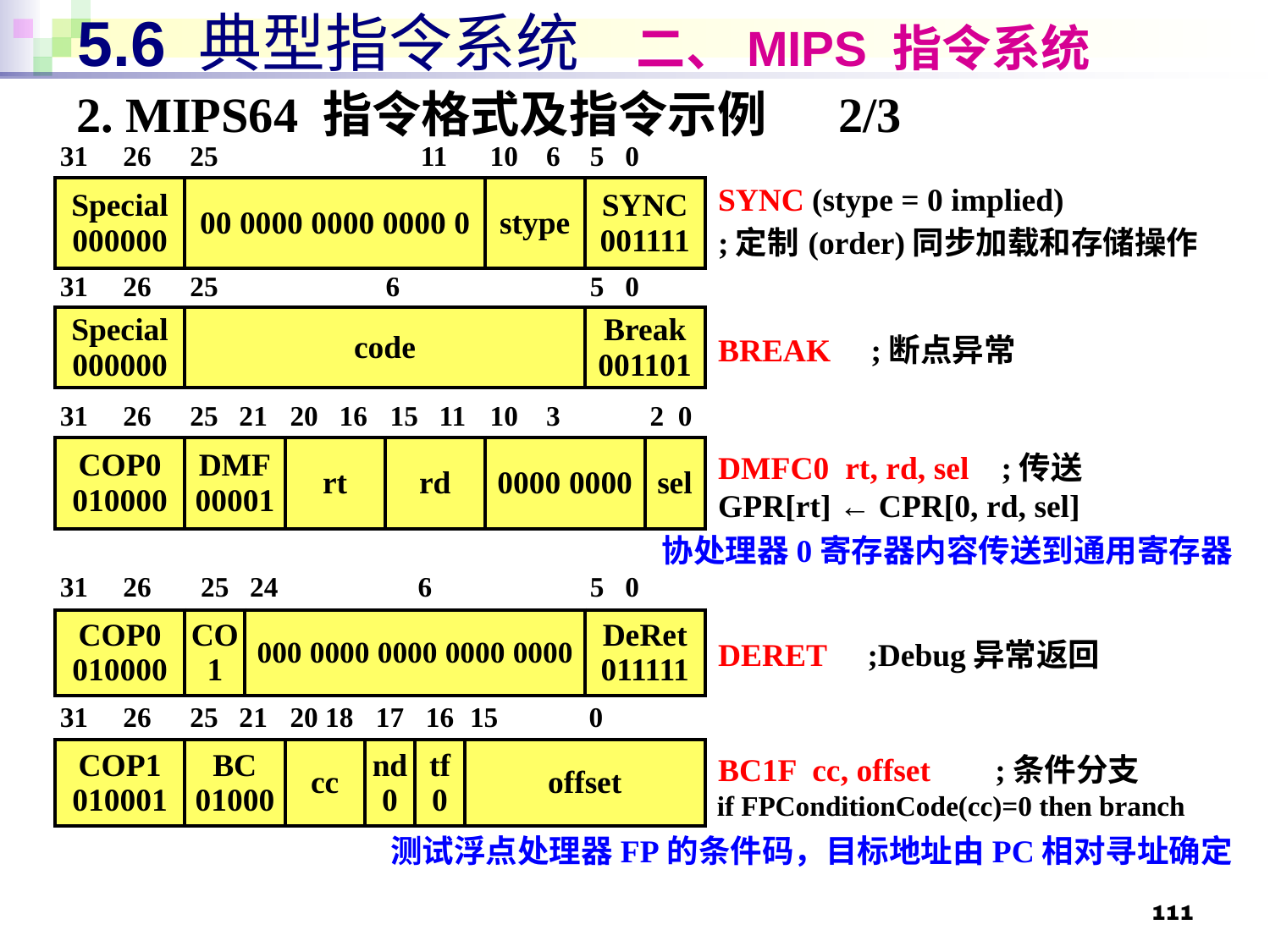

# 5.6 典型指令系统    二、MIPS 指令系统
2. MIPS64 指令格式及指令示例	2/3
| 31 26 | 25 11 | 10 6 | 5 0 |  |
| --- | --- | --- | --- | --- |
| Special 000000 | 00 0000 0000 0000 0 | stype | SYNC 001111 | SYNC (stype = 0 implied) ;定制(order)同步加载和存储操作 |
| 31 26 | 25 6 | 5 0 |  |
| --- | --- | --- | --- |
| Special 000000 | code | Break 001101 | BREAK ;断点异常 |
| 31 26 | 25 21 | 20 16 | 15 11 | 10 3 | 2 0 |  |
| --- | --- | --- | --- | --- | --- | --- |
| COP0 010000 | DMF 00001 | rt | rd | 0000 0000 | sel | DMFC0 rt, rd, sel ;传送 GPR[rt] ← CPR[0, rd, sel] |
协处理器0寄存器内容传送到通用寄存器
| 31 26 | 25 | 24 6 | 5 0 |  |
| --- | --- | --- | --- | --- |
| COP0 010000 | CO 1 | 000 0000 0000 0000 0000 | DeRet 011111 | DERET ;Debug异常返回 |
| 31 26 | 25 21 | 20 18 | 17 | 16 | 15 0 |  |
| --- | --- | --- | --- | --- | --- | --- |
| COP1 010001 | BC 01000 | cc | nd 0 | tf 0 | offset | BC1F cc, offset ;条件分支 if FPConditionCode(cc)=0 then branch |
测试浮点处理器FP的条件码，目标地址由PC相对寻址确定
111